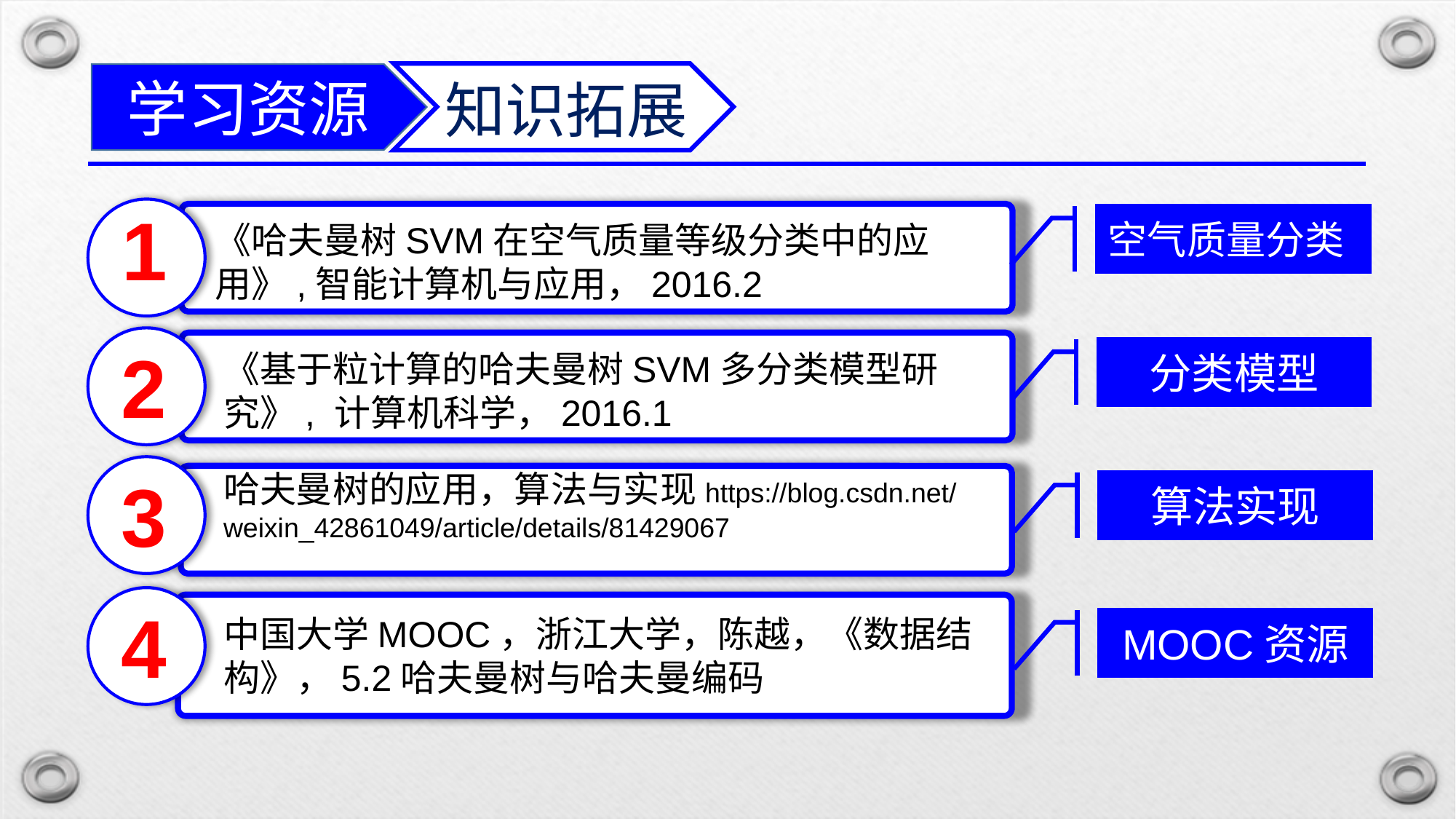

知识拓展

学习资源

1

空气质量分类
《哈夫曼树SVM在空气质量等级分类中的应用》,智能计算机与应用，2016.2

分类模型
《基于粒计算的哈夫曼树SVM多分类模型研究》, 计算机科学，2016.1
2

哈夫曼树的应用，算法与实现https://blog.csdn.net/weixin_42861049/article/details/81429067

算法实现
3

中国大学MOOC，浙江大学，陈越，《数据结构》，5.2哈夫曼树与哈夫曼编码

4
MOOC资源